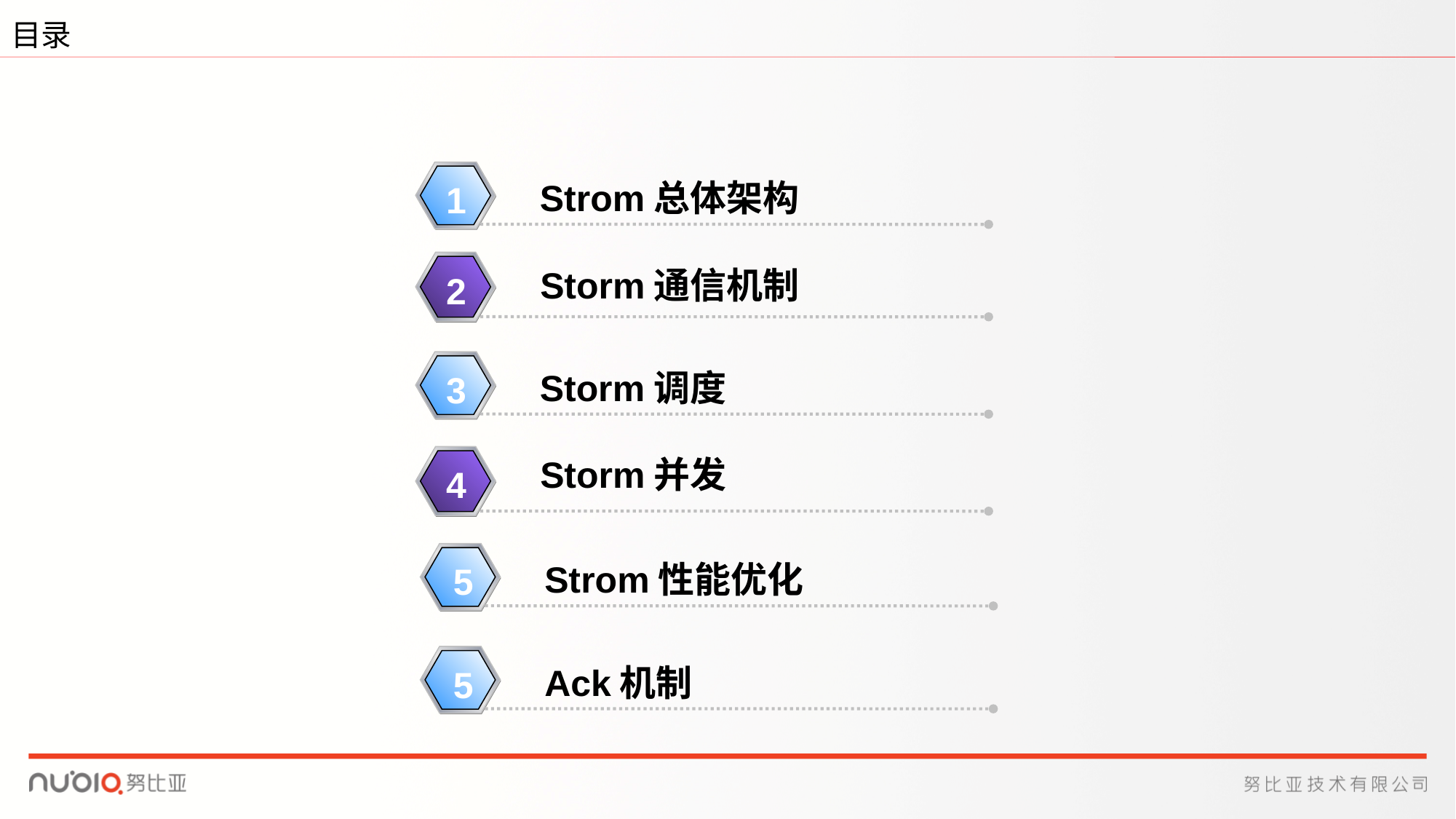

目录

Strom总体架构
1

2

Storm通信机制

Storm调度
3

4

Storm并发

Strom性能优化
5

Ack机制
5